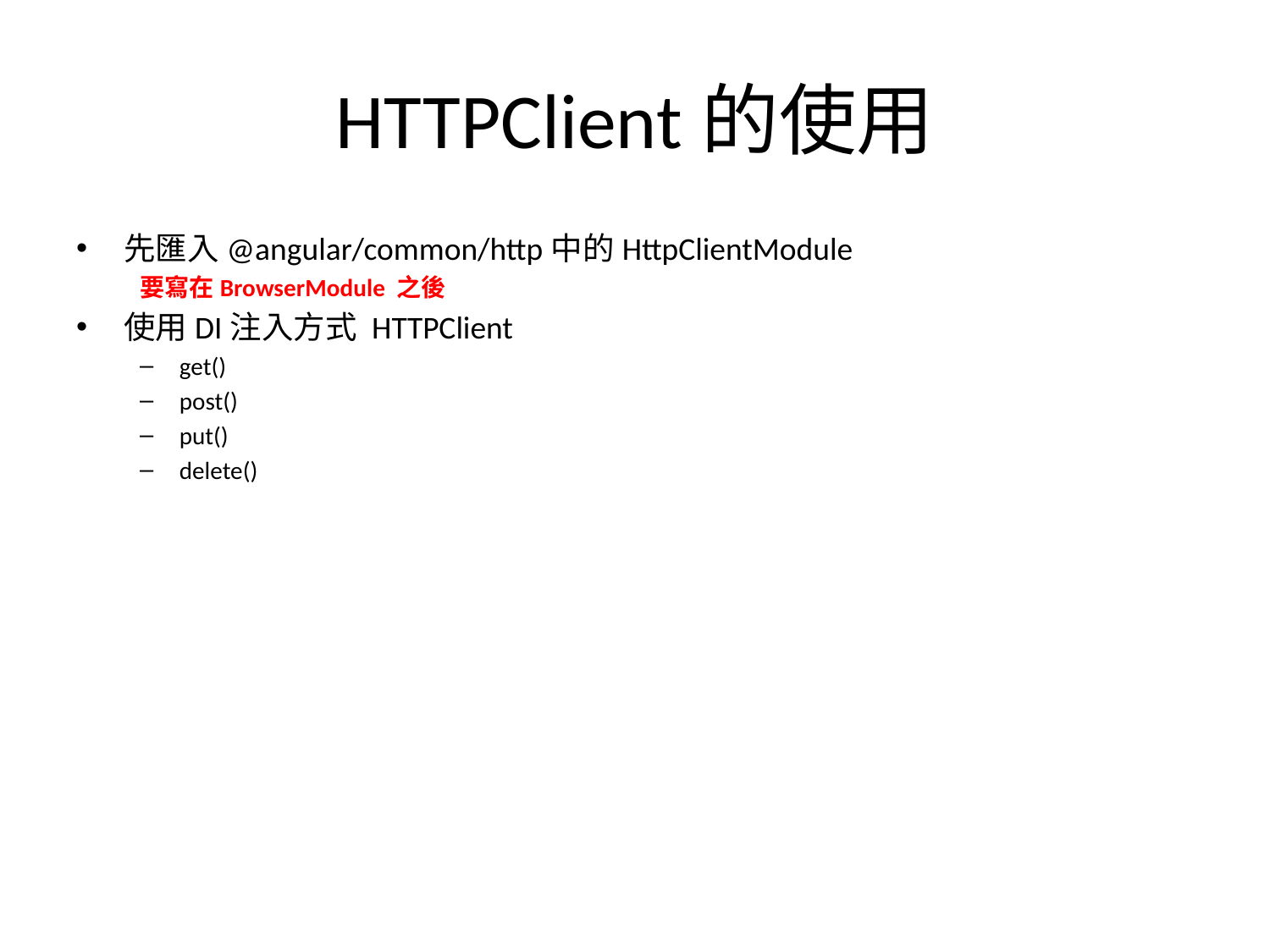

# HTTPClient的使用
先匯入@angular/common/http中的HttpClientModule
要寫在BrowserModule 之後
使用DI注入方式 HTTPClient
get()
post()
put()
delete()